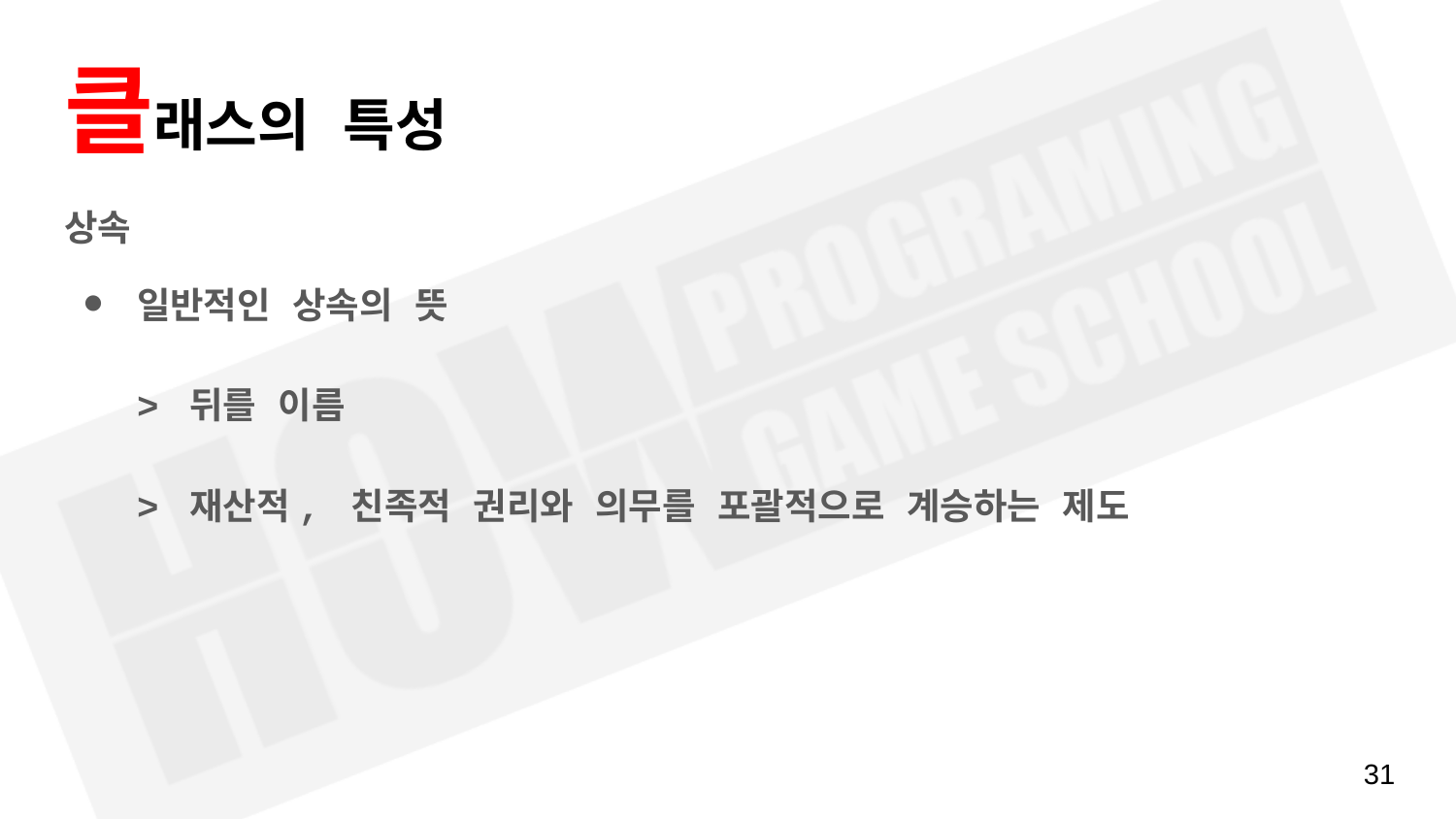

# 클래스의 특성
상속
일반적인 상속의 뜻
> 뒤를 이름
> 재산적, 친족적 권리와 의무를 포괄적으로 계승하는 제도
31